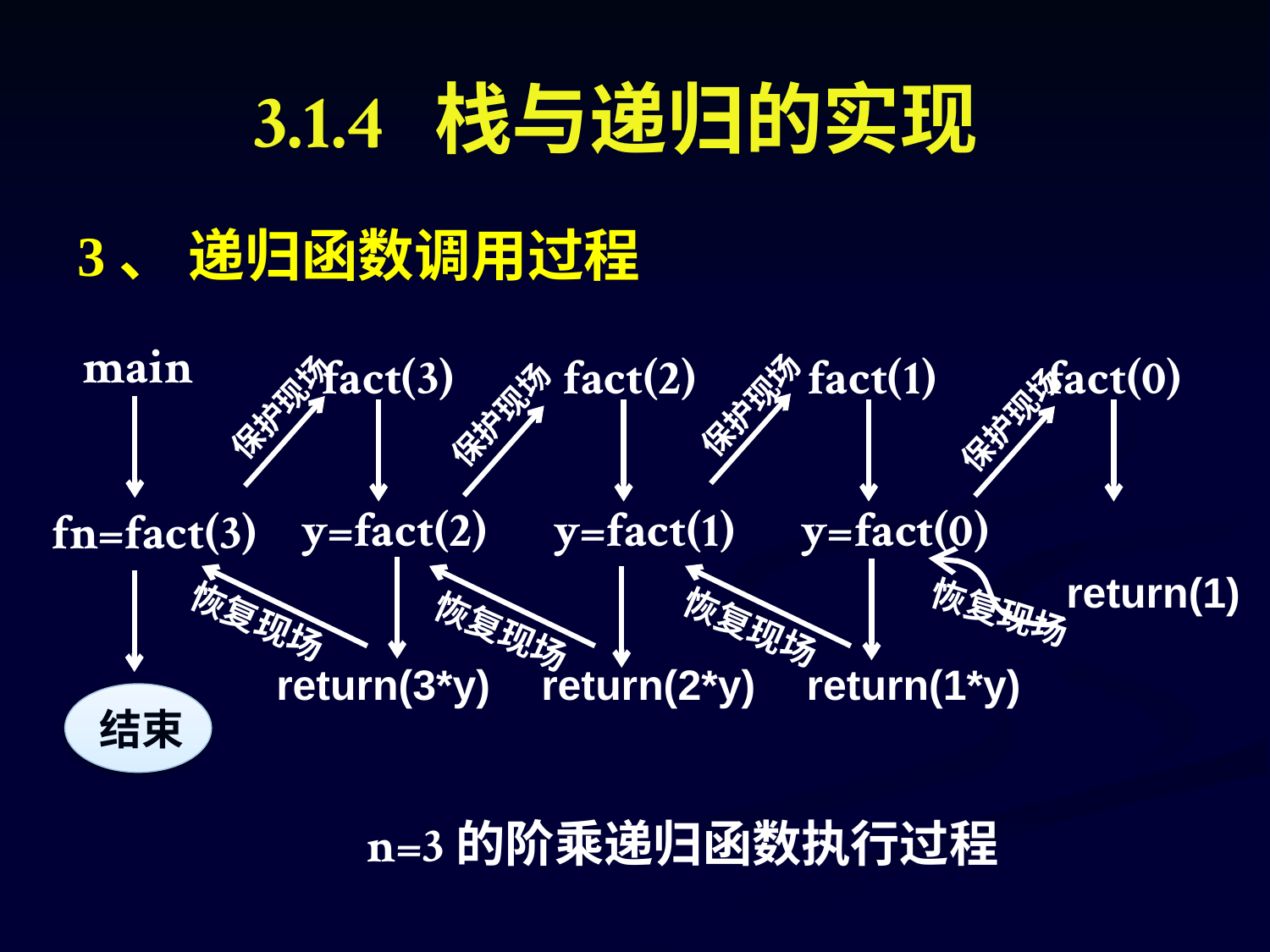

# 3.1.4  栈与递归的实现
3、 递归函数调用过程
保护现场
保护现场
保护现场
保护现场
main
fact(3)
fact(2)
fact(1)
fact(0)
y=fact(2)
y=fact(1)
y=fact(0)
fn=fact(3)
恢复现场
return(1)
恢复现场
恢复现场
恢复现场
return(3*y)
return(2*y)
return(1*y)
结束
n=3的阶乘递归函数执行过程